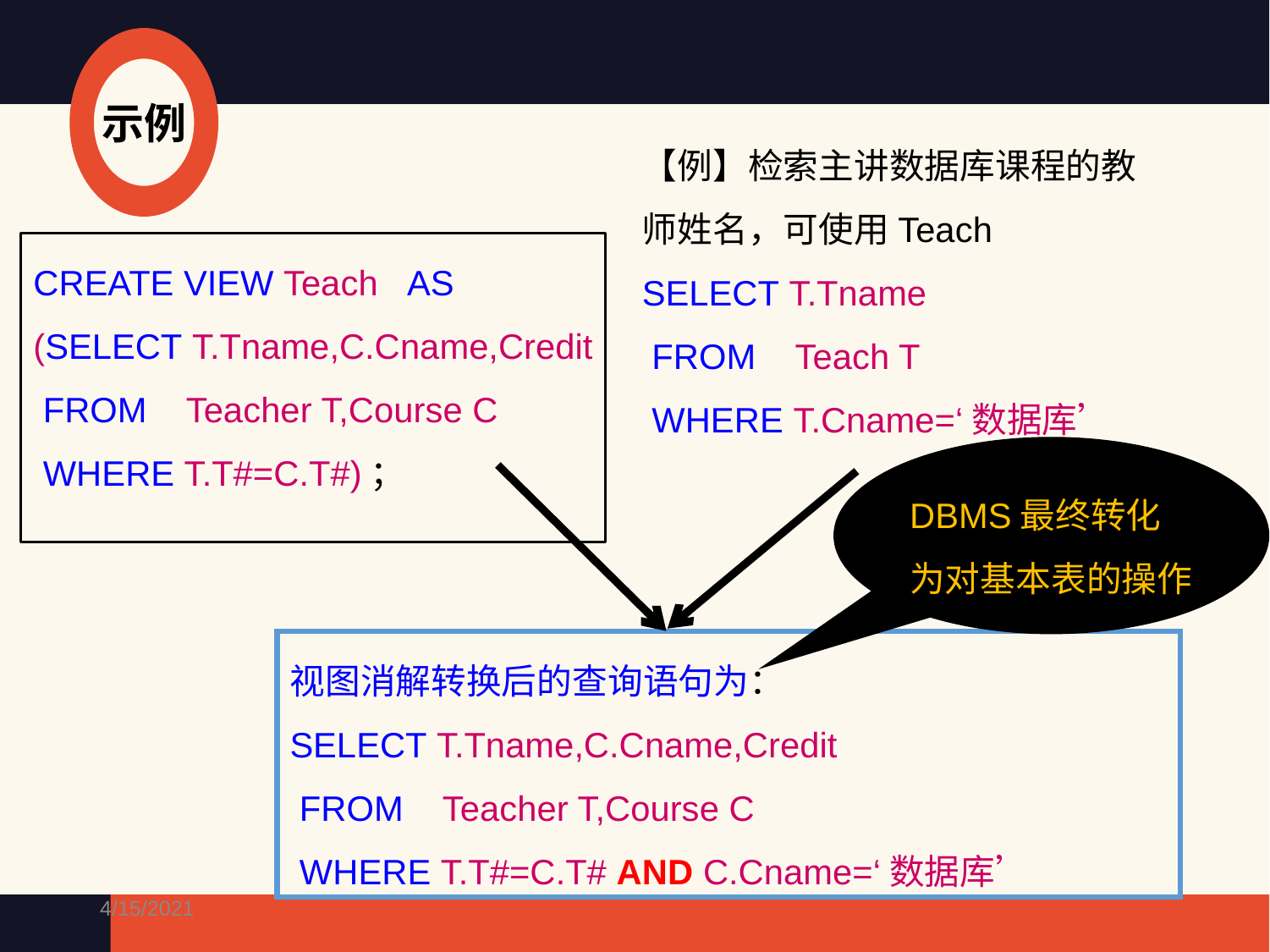

示例
【例】检索主讲数据库课程的教师姓名，可使用Teach
SELECT T.Tname
 FROM    Teach T
 WHERE T.Cname=‘数据库’

CREATE VIEW Teach   AS
(SELECT T.Tname,C.Cname,Credit
 FROM    Teacher T,Course C
 WHERE T.T#=C.T#)；

DBMS最终转化为对基本表的操作
视图消解转换后的查询语句为：
SELECT T.Tname,C.Cname,Credit
 FROM    Teacher T,Course C
 WHERE T.T#=C.T# AND C.Cname=‘数据库’
4/15/2021